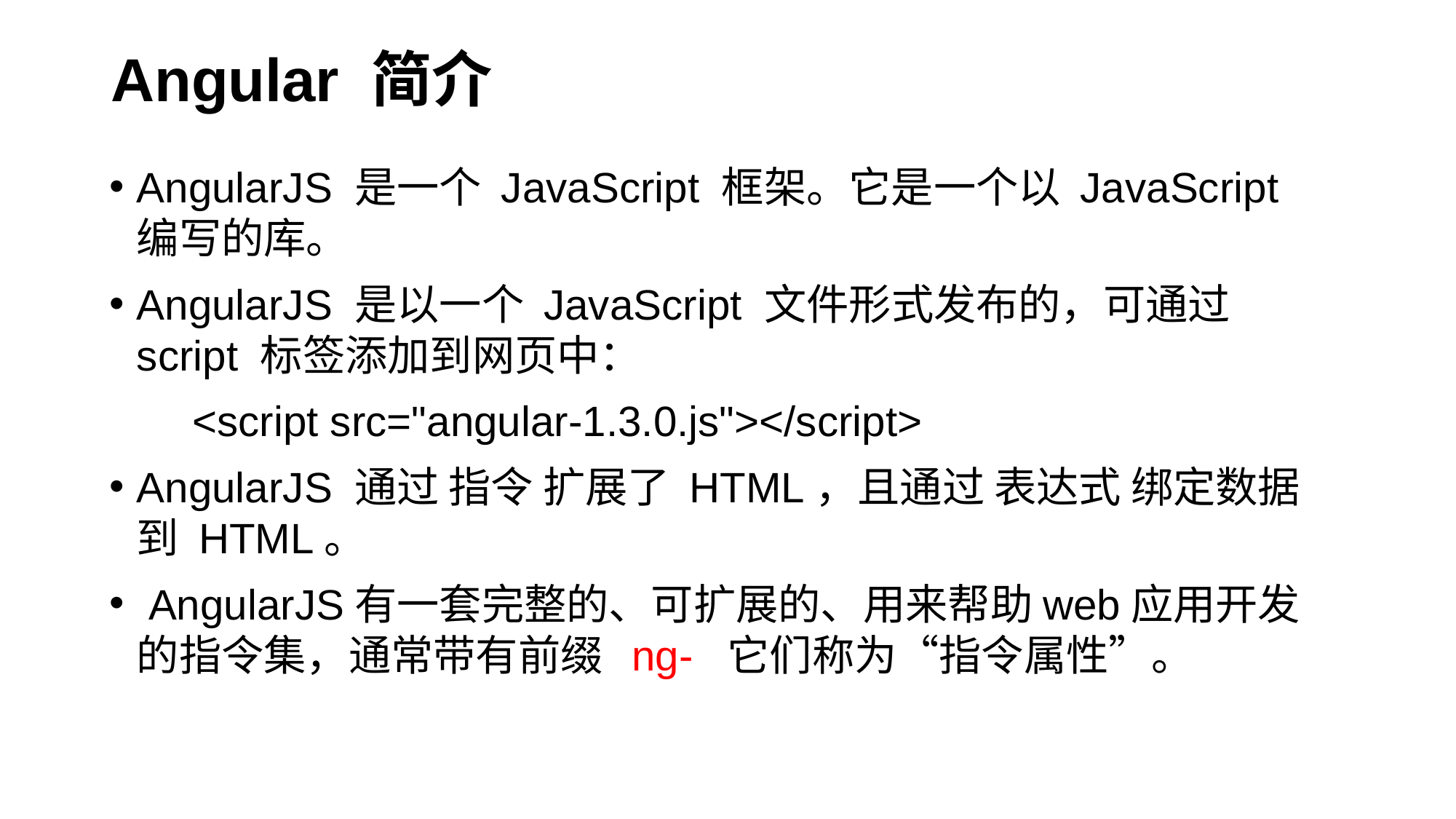

# Angular 简介
AngularJS 是一个 JavaScript 框架。它是一个以 JavaScript 编写的库。
AngularJS 是以一个 JavaScript 文件形式发布的，可通过 script 标签添加到网页中：
       <script src="angular-1.3.0.js"></script>
AngularJS 通过 指令 扩展了 HTML，且通过 表达式 绑定数据到 HTML。
 AngularJS有一套完整的、可扩展的、用来帮助web应用开发的指令集，通常带有前缀  ng-  它们称为“指令属性”。